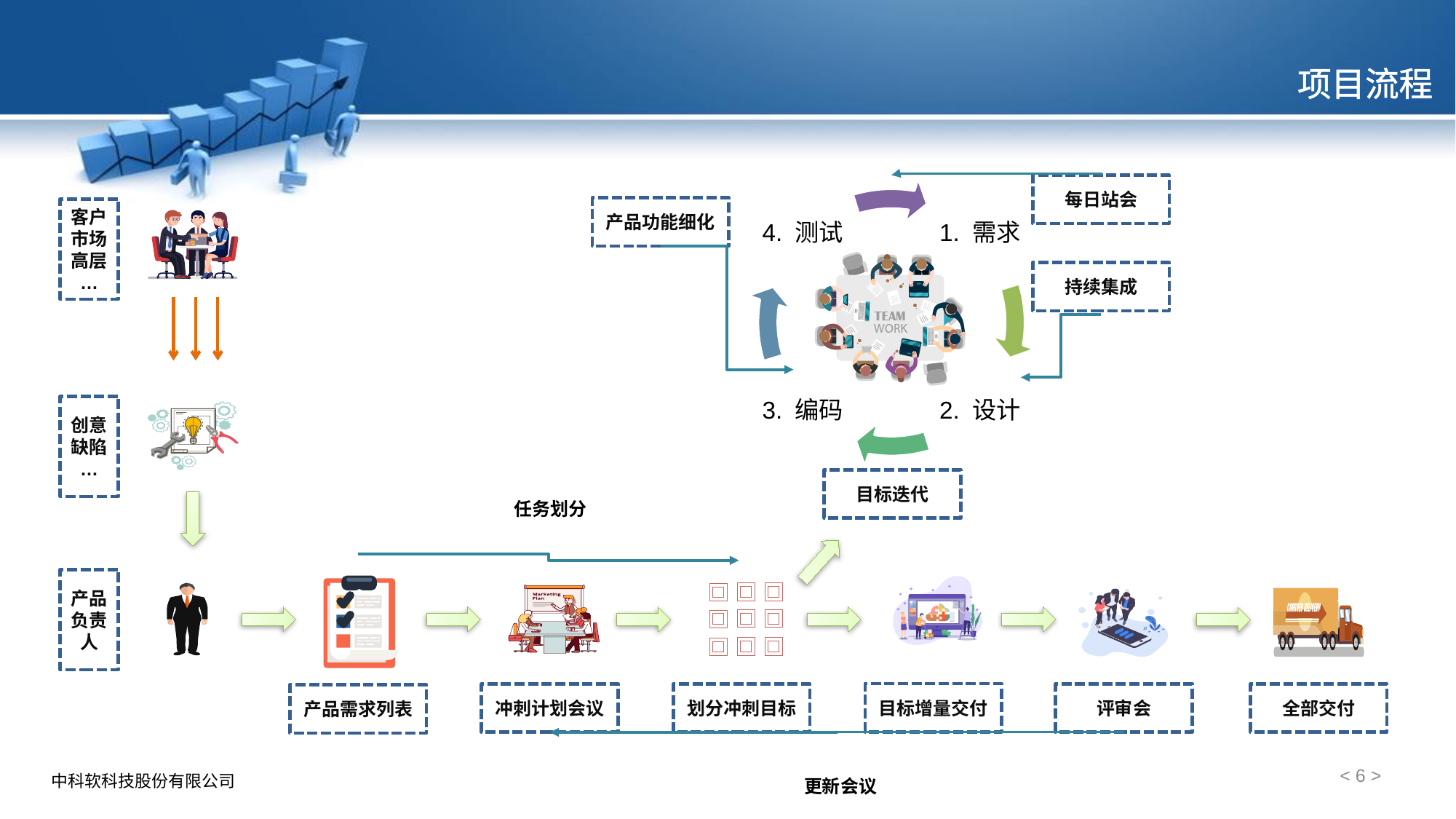

# 项目流程
1. 需求
2. 设计
3. 编码
4. 测试
每日站会
产品功能细化
客户
市场
高层
…

持续集成
创意
缺陷
…

目标迭代

任务划分

产品负责人

目标增量交付
评审会
全部交付
冲刺计划会议
划分冲刺目标
产品需求列表
更新会议